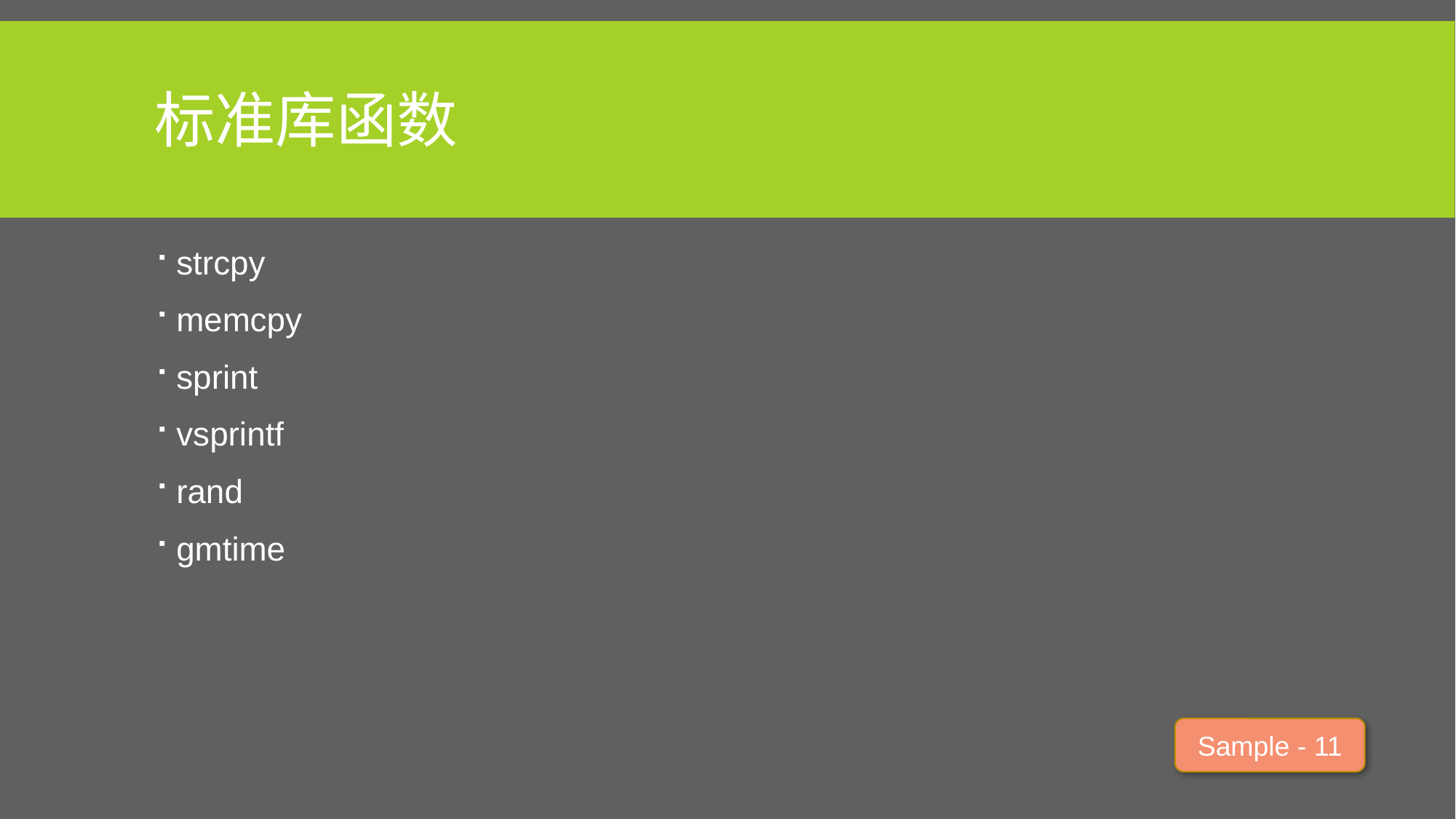

# 标准库函数
strcpy
memcpy
sprint
vsprintf
rand
gmtime

Sample - 11